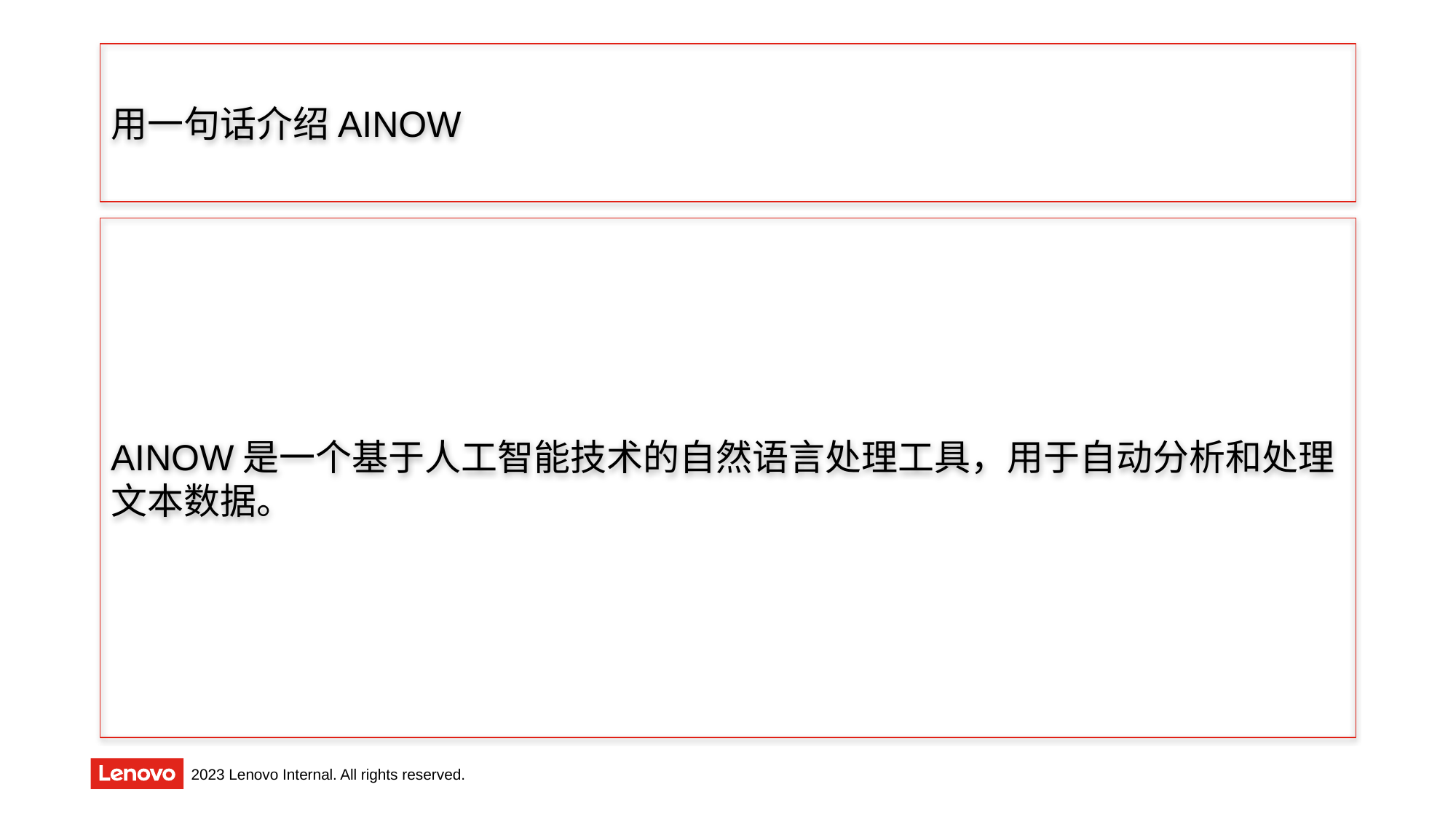

用一句话介绍AINOW
AINOW是一个基于人工智能技术的自然语言处理工具，用于自动分析和处理文本数据。